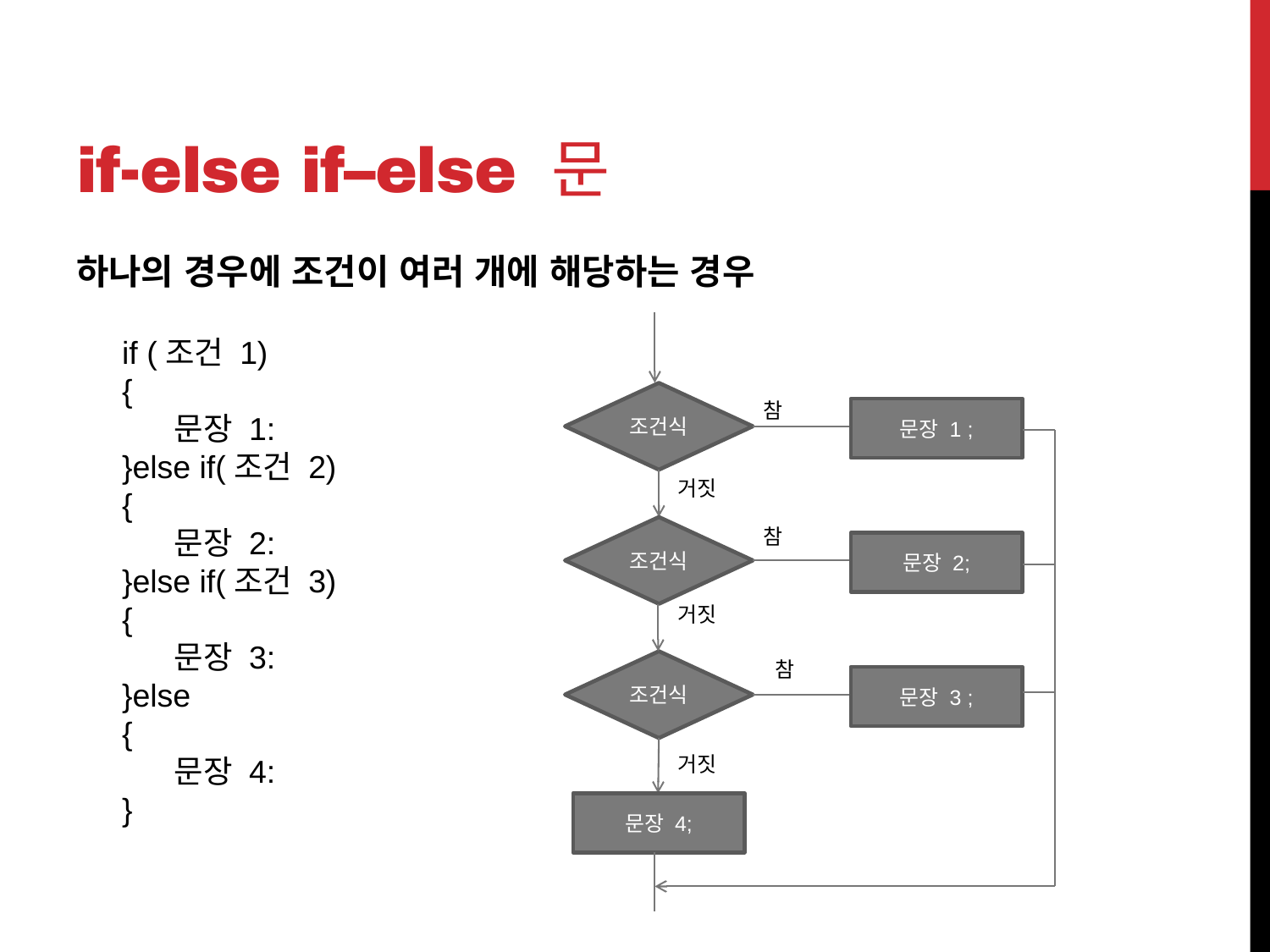

# if-else if–else 문
하나의 경우에 조건이 여러 개에 해당하는 경우
조건식
참
문장 1 ;
거짓
조건식
참
문장 2;
거짓
참
조건식
문장 3 ;
거짓
문장 4;
if (조건 1)
{
     문장 1:
}else if(조건 2)
{
     문장 2:
}else if(조건 3)
{
     문장 3:
}else
{
     문장 4:
}